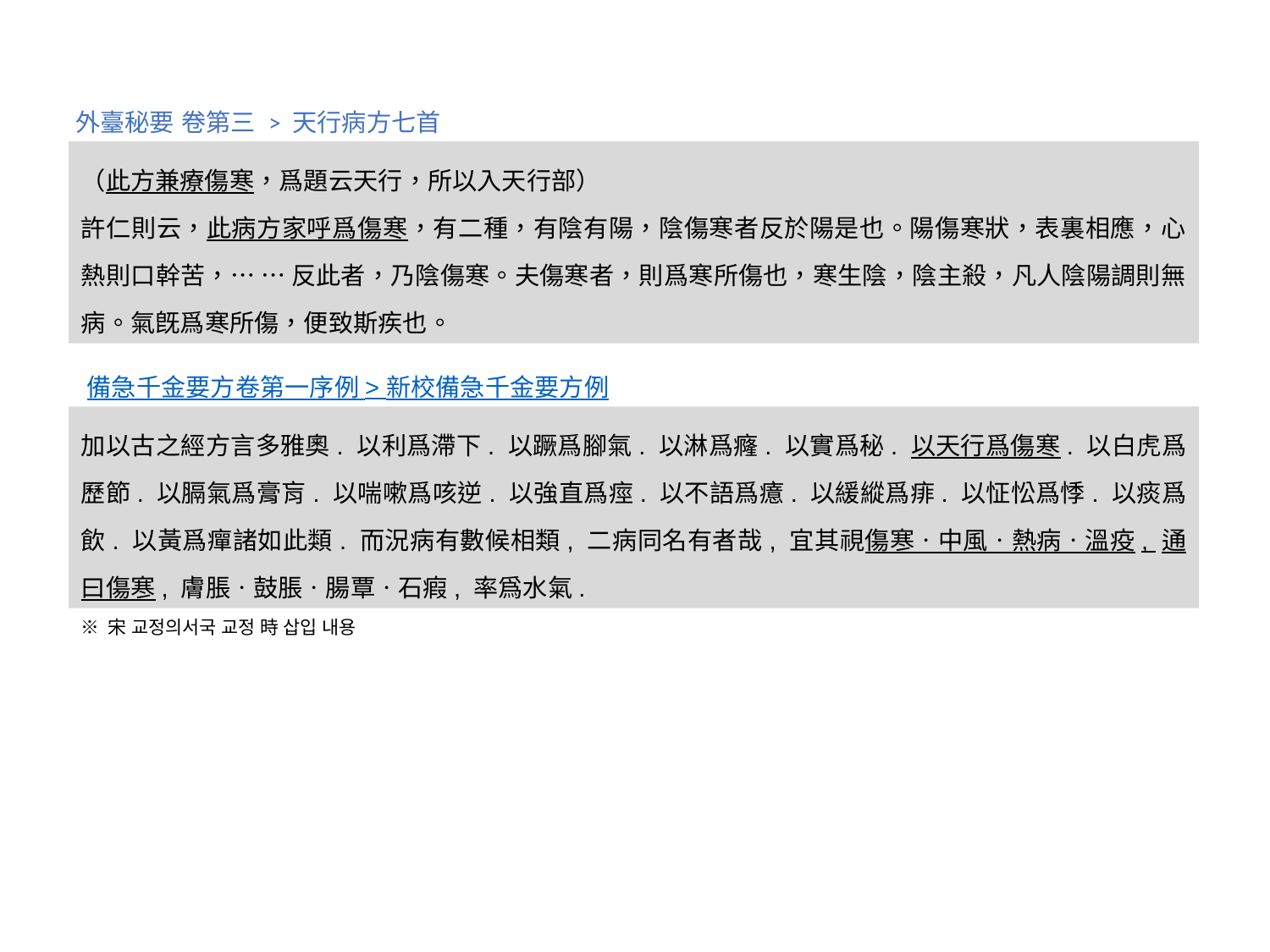

外臺秘要 卷第三 > 天行病方七首
（此方兼療傷寒，爲題云天行，所以入天行部）
許仁則云，此病方家呼爲傷寒，有二種，有陰有陽，陰傷寒者反於陽是也。陽傷寒狀，表裏相應，心熱則口幹苦，… … 反此者，乃陰傷寒。夫傷寒者，則爲寒所傷也，寒生陰，陰主殺，凡人陰陽調則無病。氣旣爲寒所傷，便致斯疾也。
備急千金要方卷第一序例 > 新校備急千金要方例
加以古之經方言多雅奧. 以利爲滯下. 以蹶爲腳氣. 以淋爲癃. 以實爲秘. 以天行爲傷寒. 以白虎爲歷節. 以膈氣爲膏肓. 以喘嗽爲咳逆. 以強直爲痙. 以不語爲癔. 以緩縱爲痱. 以怔忪爲悸. 以痰爲飲. 以黃爲癉諸如此類. 而況病有數候相類, 二病同名有者哉, 宜其視傷寒ㆍ中風ㆍ熱病ㆍ溫疫, 通曰傷寒, 膚脹ㆍ鼓脹ㆍ腸覃ㆍ石瘕, 率爲水氣.
※ 宋 교정의서국 교정 時 삽입 내용